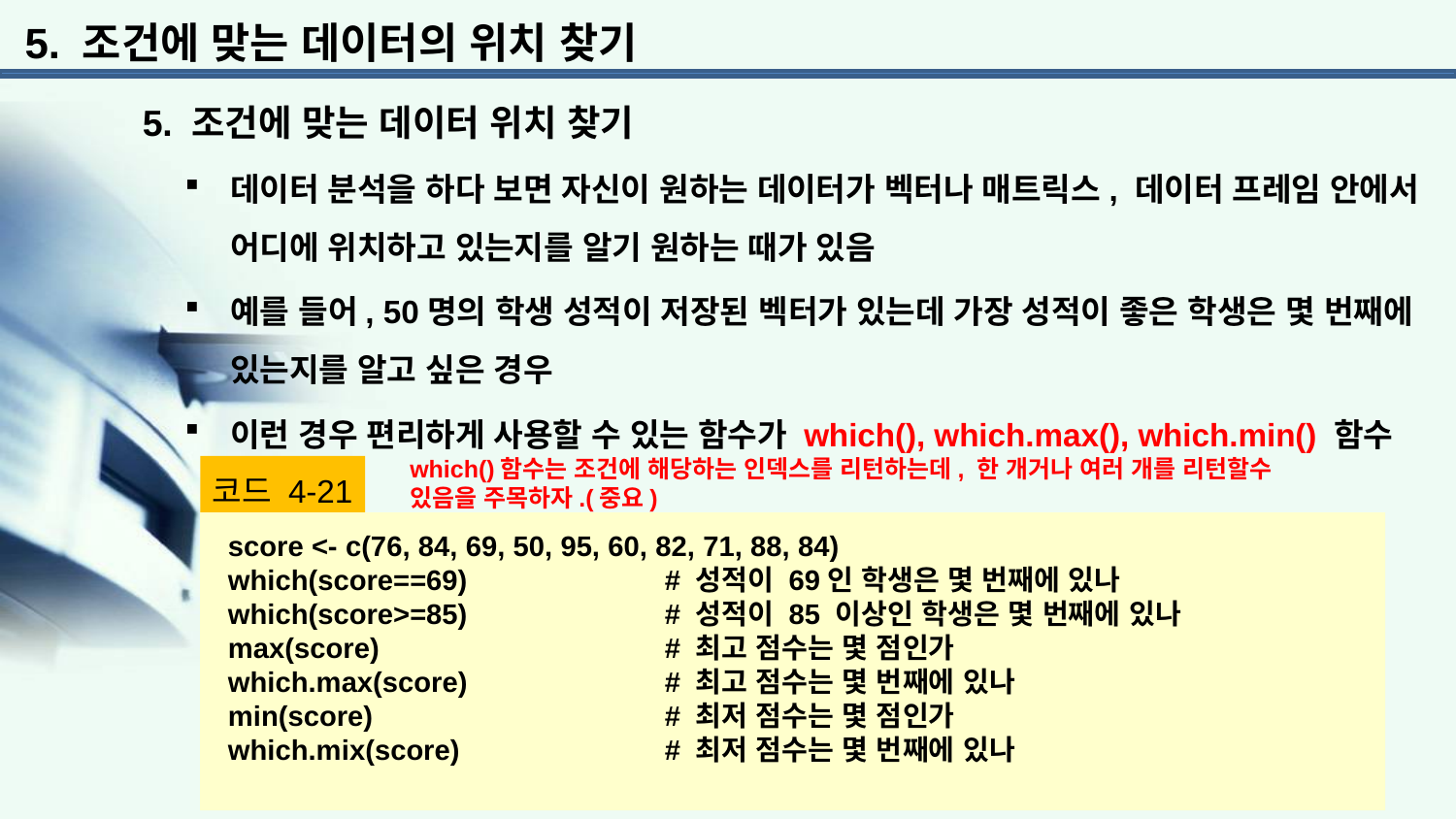

5. 조건에 맞는 데이터의 위치 찾기
   5. 조건에 맞는 데이터 위치 찾기
데이터 분석을 하다 보면 자신이 원하는 데이터가 벡터나 매트릭스, 데이터 프레임 안에서 어디에 위치하고 있는지를 알기 원하는 때가 있음
예를 들어, 50명의 학생 성적이 저장된 벡터가 있는데 가장 성적이 좋은 학생은 몇 번째에 있는지를 알고 싶은 경우
이런 경우 편리하게 사용할 수 있는 함수가 which(), which.max(), which.min() 함수

which()함수는 조건에 해당하는 인덱스를 리턴하는데, 한 개거나 여러 개를 리턴할수
있음을 주목하자.(중요)

코드 4-21

score <- c(76, 84, 69, 50, 95, 60, 82, 71, 88, 84)
which(score==69) 		# 성적이 69인 학생은 몇 번째에 있나
which(score>=85) 		# 성적이 85 이상인 학생은 몇 번째에 있나
max(score) 		# 최고 점수는 몇 점인가
which.max(score) 		# 최고 점수는 몇 번째에 있나
min(score) 		# 최저 점수는 몇 점인가
which.mix(score) 		# 최저 점수는 몇 번째에 있나